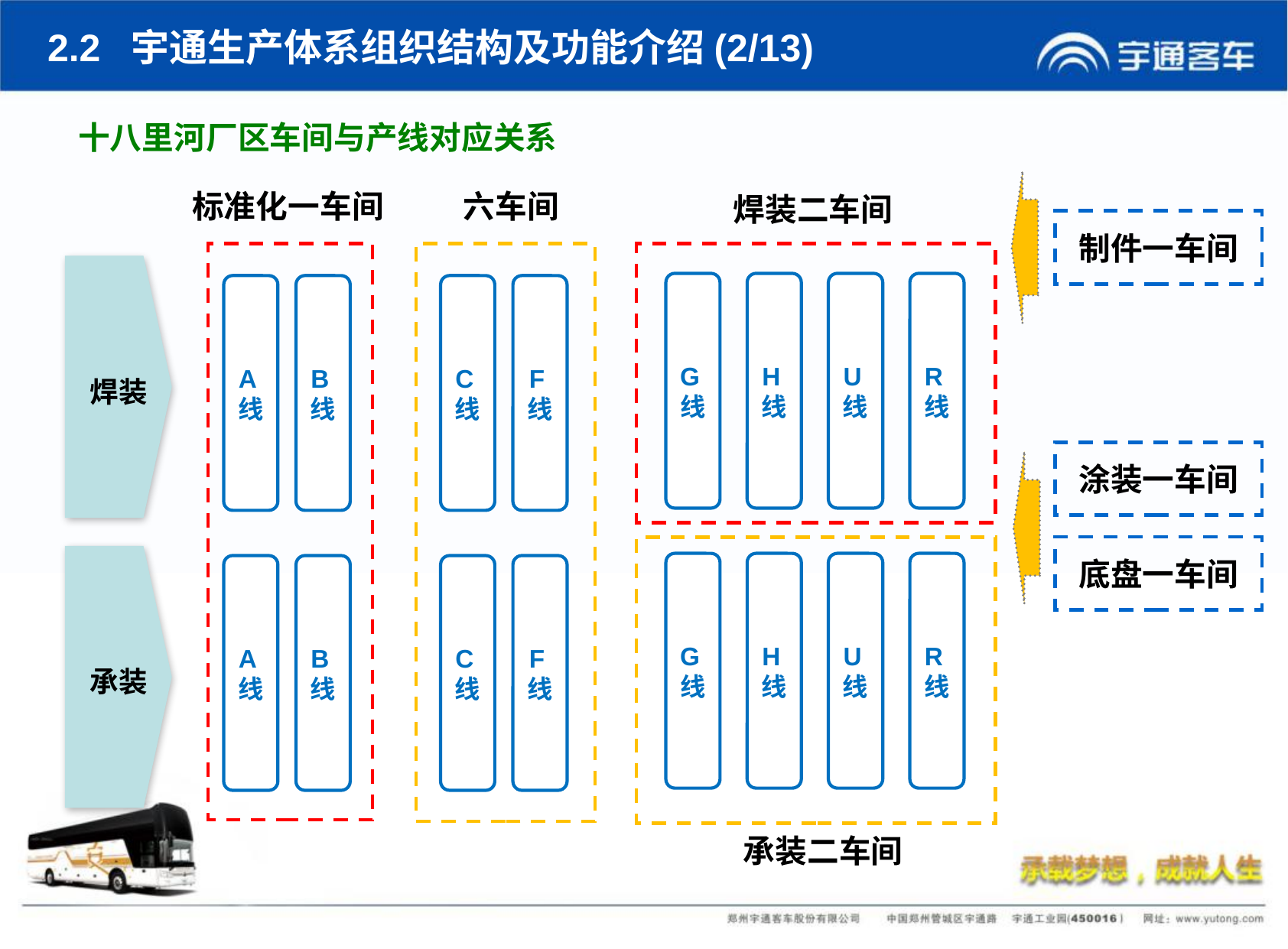

2.2  宇通生产体系组织结构及功能介绍(2/13)

十八里河厂区车间与产线对应关系

标准化一车间
六车间
焊装二车间
制件一车间

G线
H线
U线
R线
A线
B线
C线
F线
焊装
涂装一车间

底盘一车间

G线
H线
U线
R线
A线
B线
C线
F线
承装
承装二车间